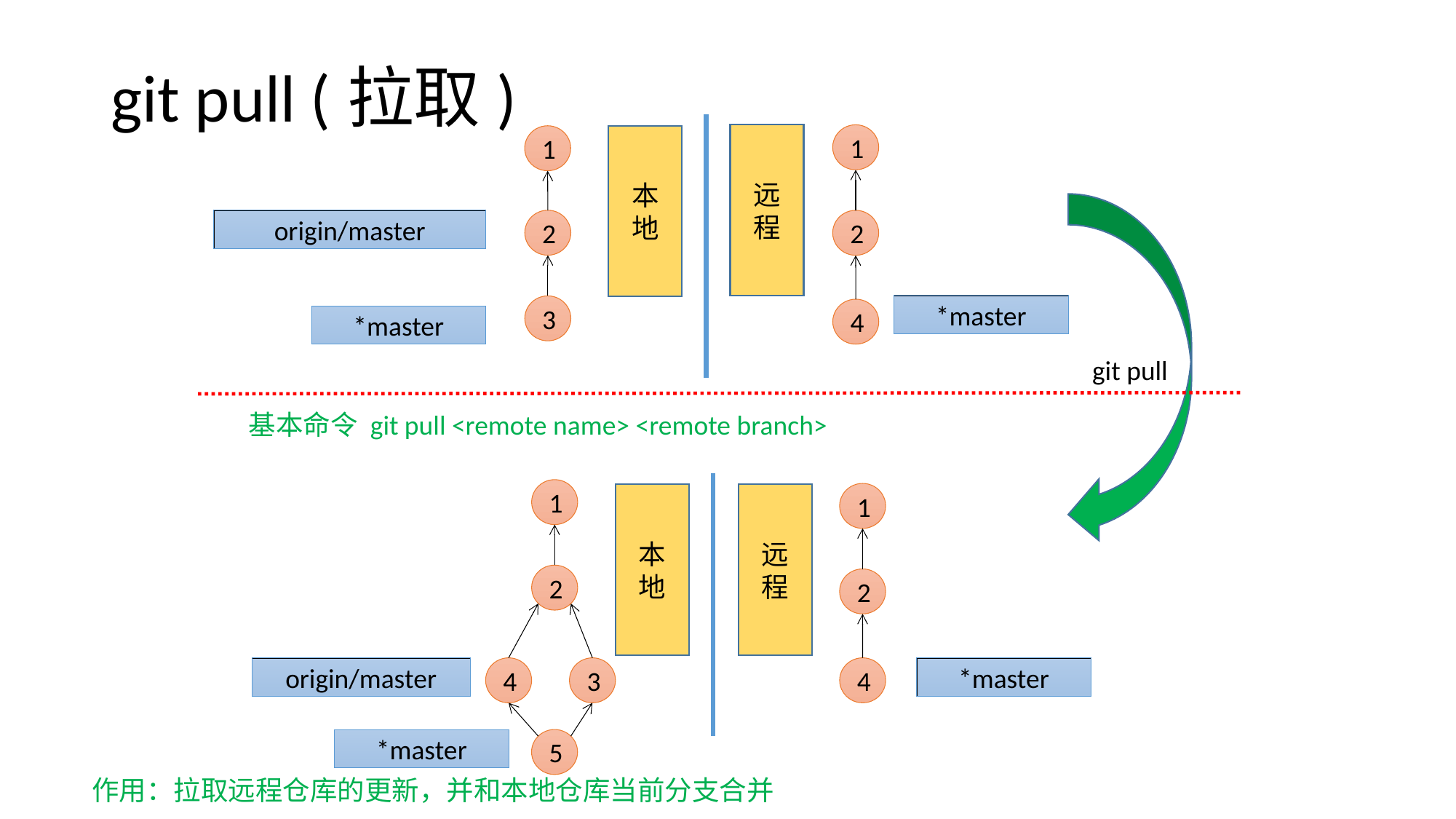

# git pull (拉取)
远程
1
1
origin/master
2
3
*master
本地
2
*master
4
git pull
 基本命令 git pull <remote name> <remote branch>
1
1
本地
远程
2
2
origin/master
4
3
4
*master
*master
5
作用：拉取远程仓库的更新，并和本地仓库当前分支合并